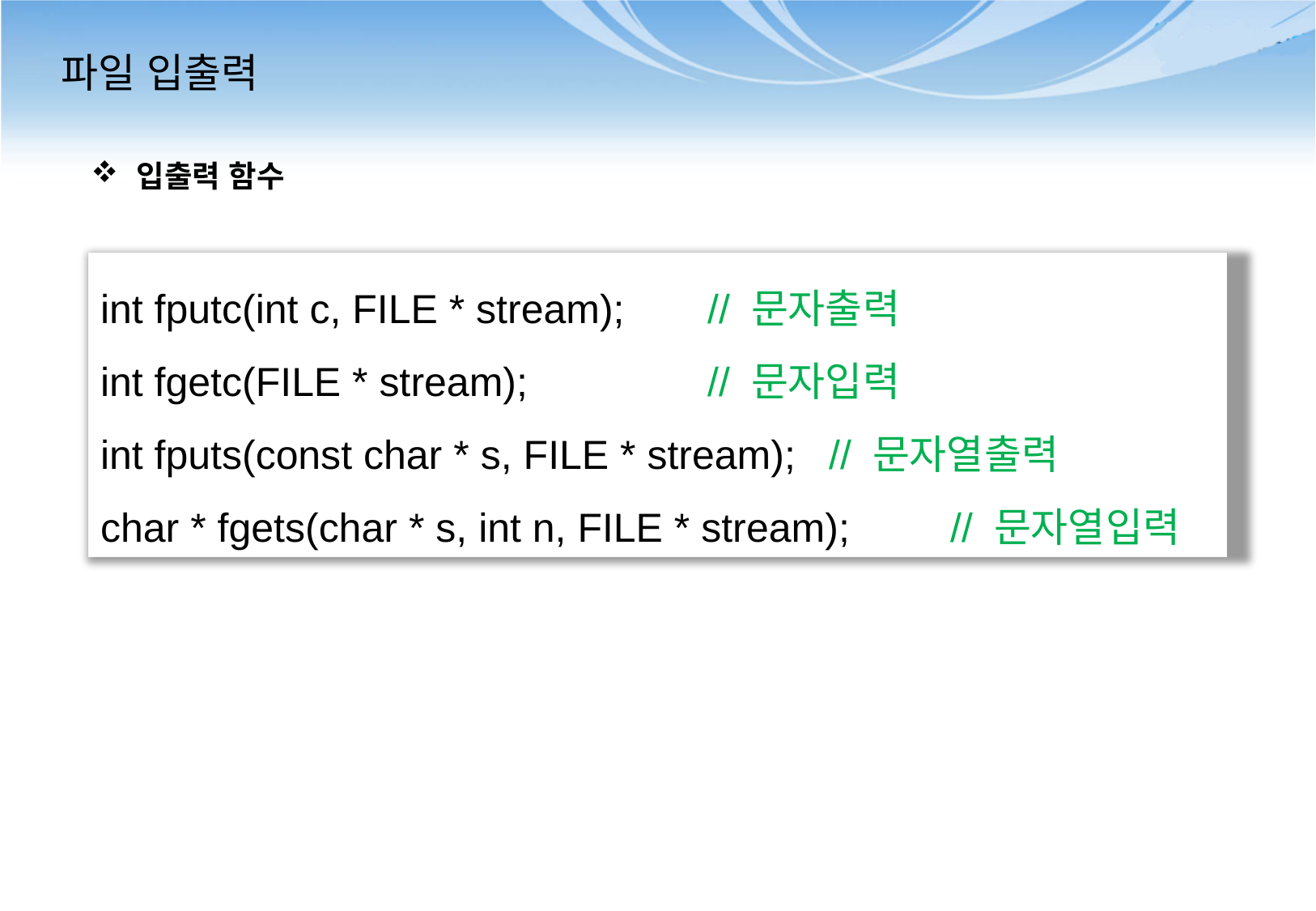

# 파일 입출력
입출력 함수

int fputc(int c, FILE * stream);	// 문자출력
int fgetc(FILE * stream);		// 문자입력
int fputs(const char * s, FILE * stream);	// 문자열출력
char * fgets(char * s, int n, FILE * stream);	// 문자열입력